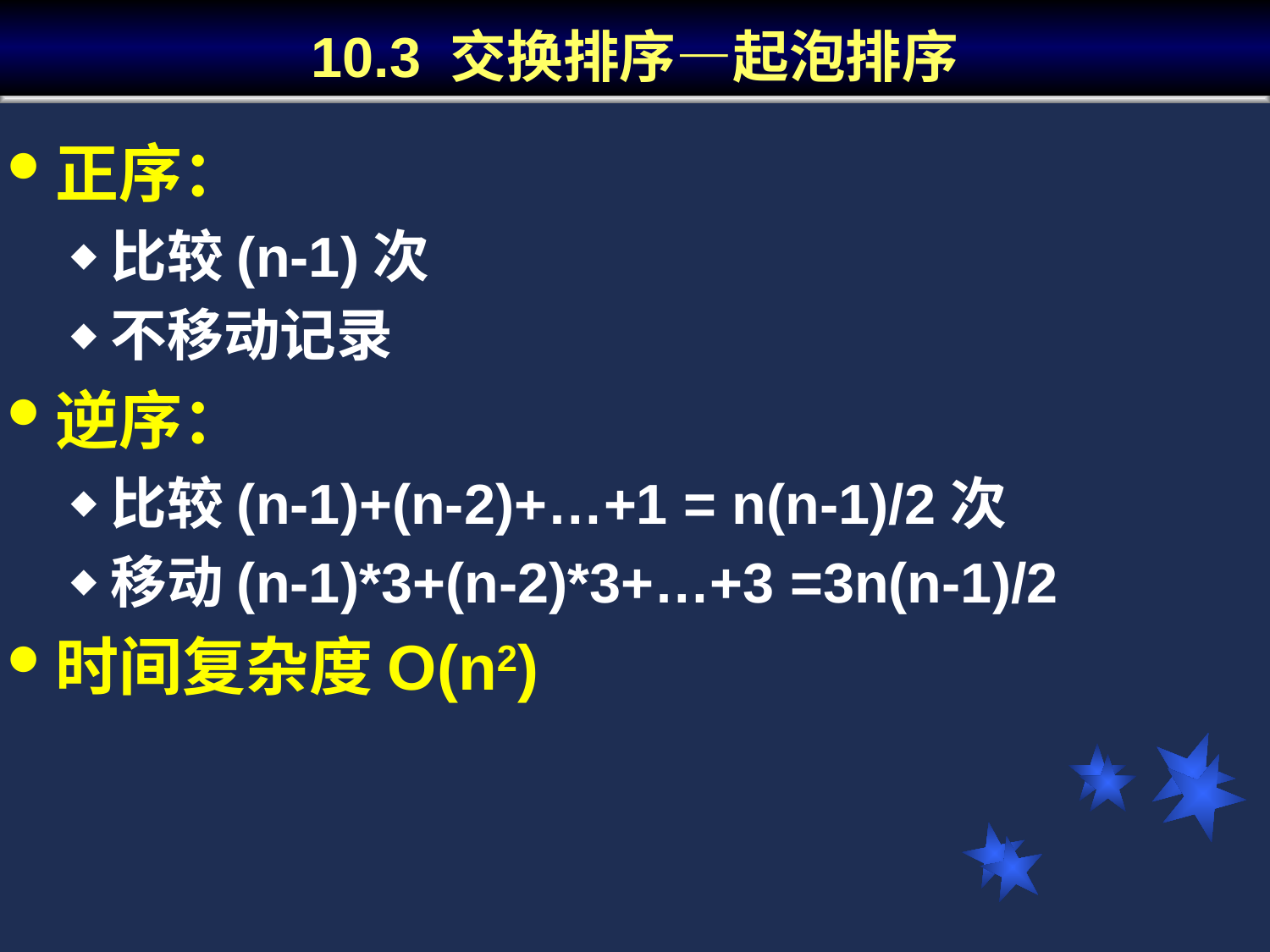

# 10.3 交换排序—起泡排序
正序：
比较(n-1)次
不移动记录
逆序：
比较(n-1)+(n-2)+…+1 = n(n-1)/2次
移动(n-1)*3+(n-2)*3+…+3 =3n(n-1)/2
时间复杂度O(n2)